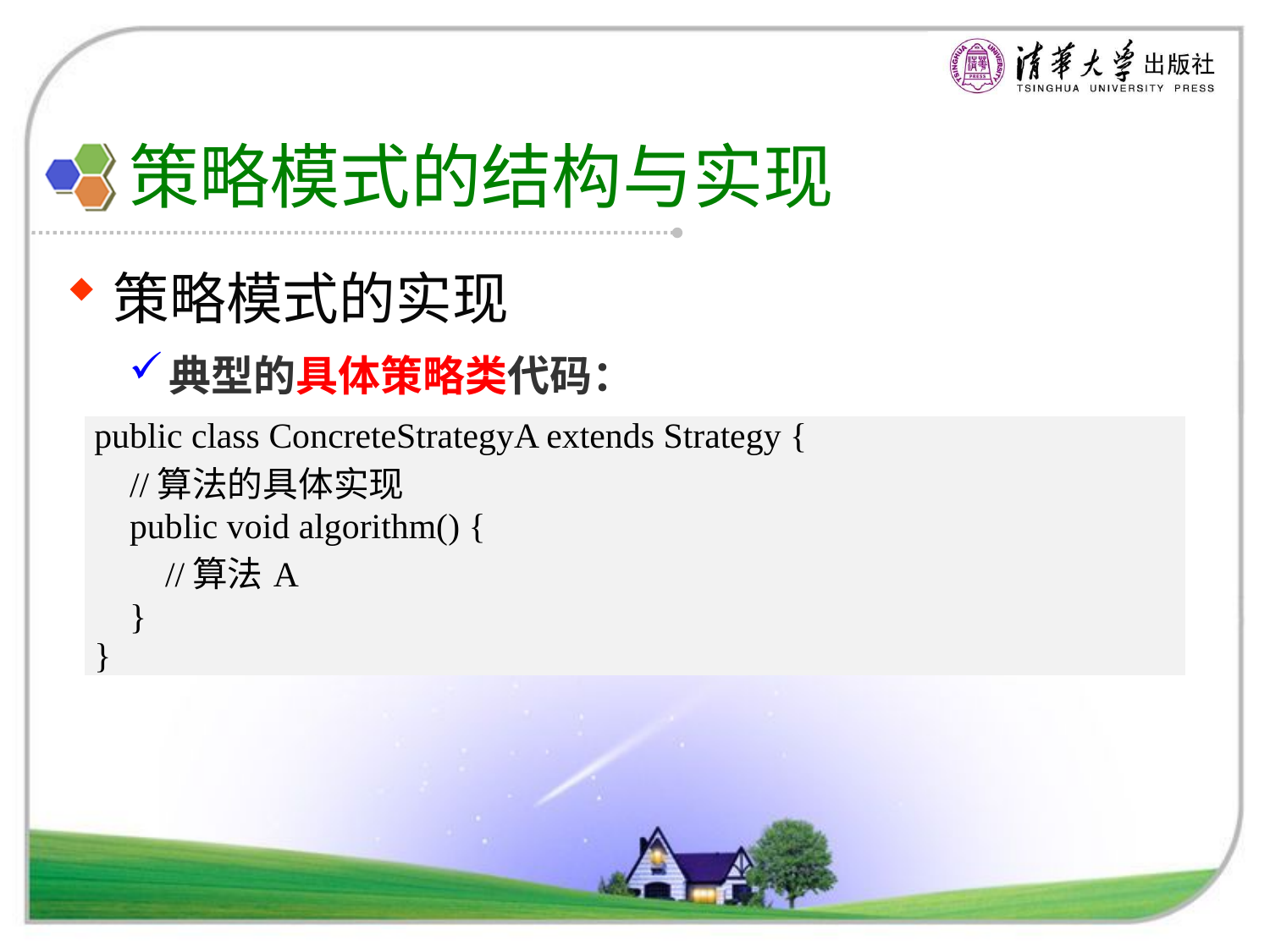

# 策略模式的结构与实现
策略模式的实现
典型的具体策略类代码：
| public class ConcreteStrategyA extends Strategy { //算法的具体实现 public void algorithm() { //算法A } } |
| --- |